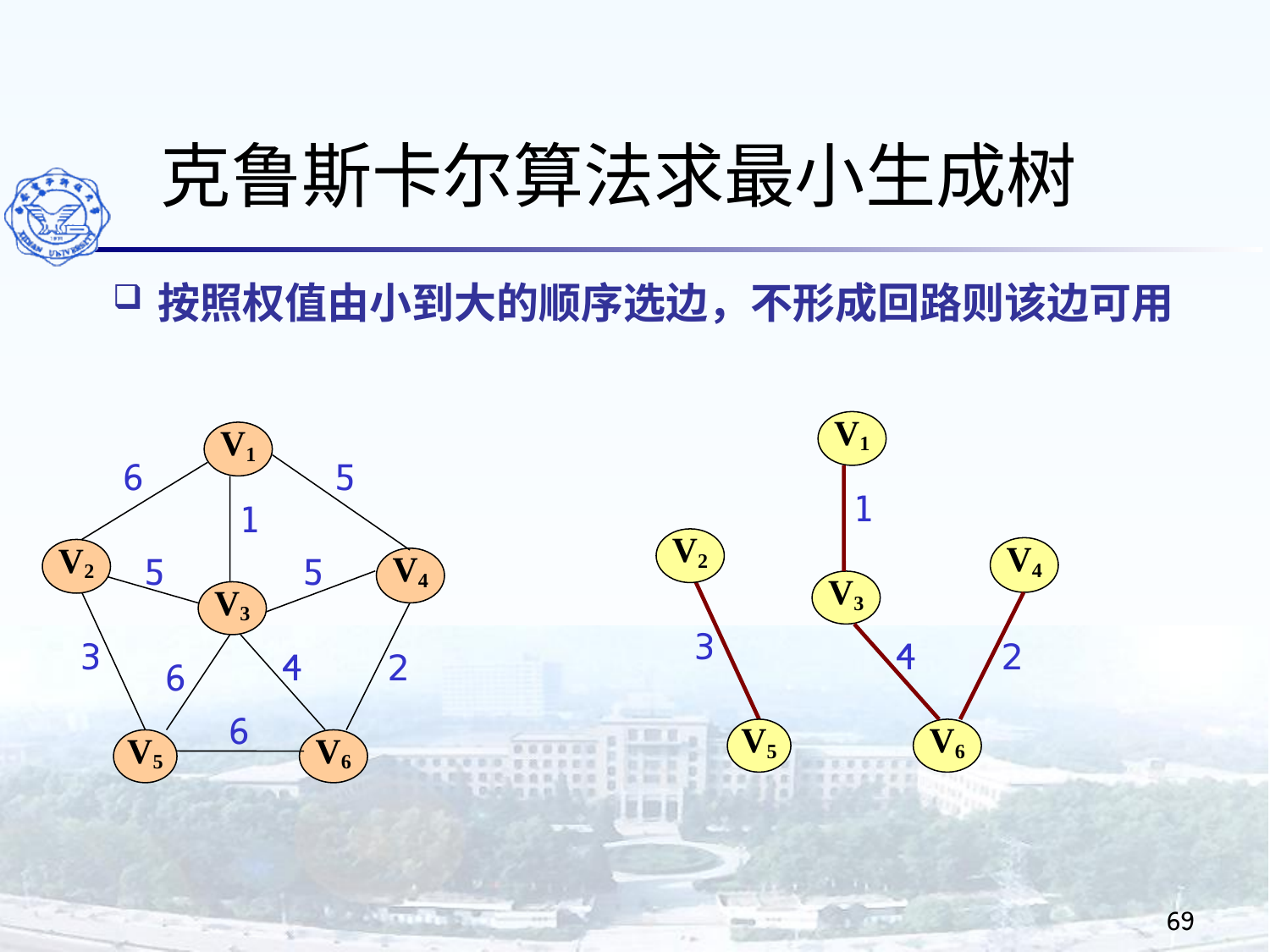

克鲁斯卡尔算法求最小生成树
按照权值由小到大的顺序选边，不形成回路则该边可用
V1

V1
6

5

1
1
V2

V4

V2

V4

5
5

V3

V3

3

3

4
2
4
2
6
6
V5

V6

V5

V6

69